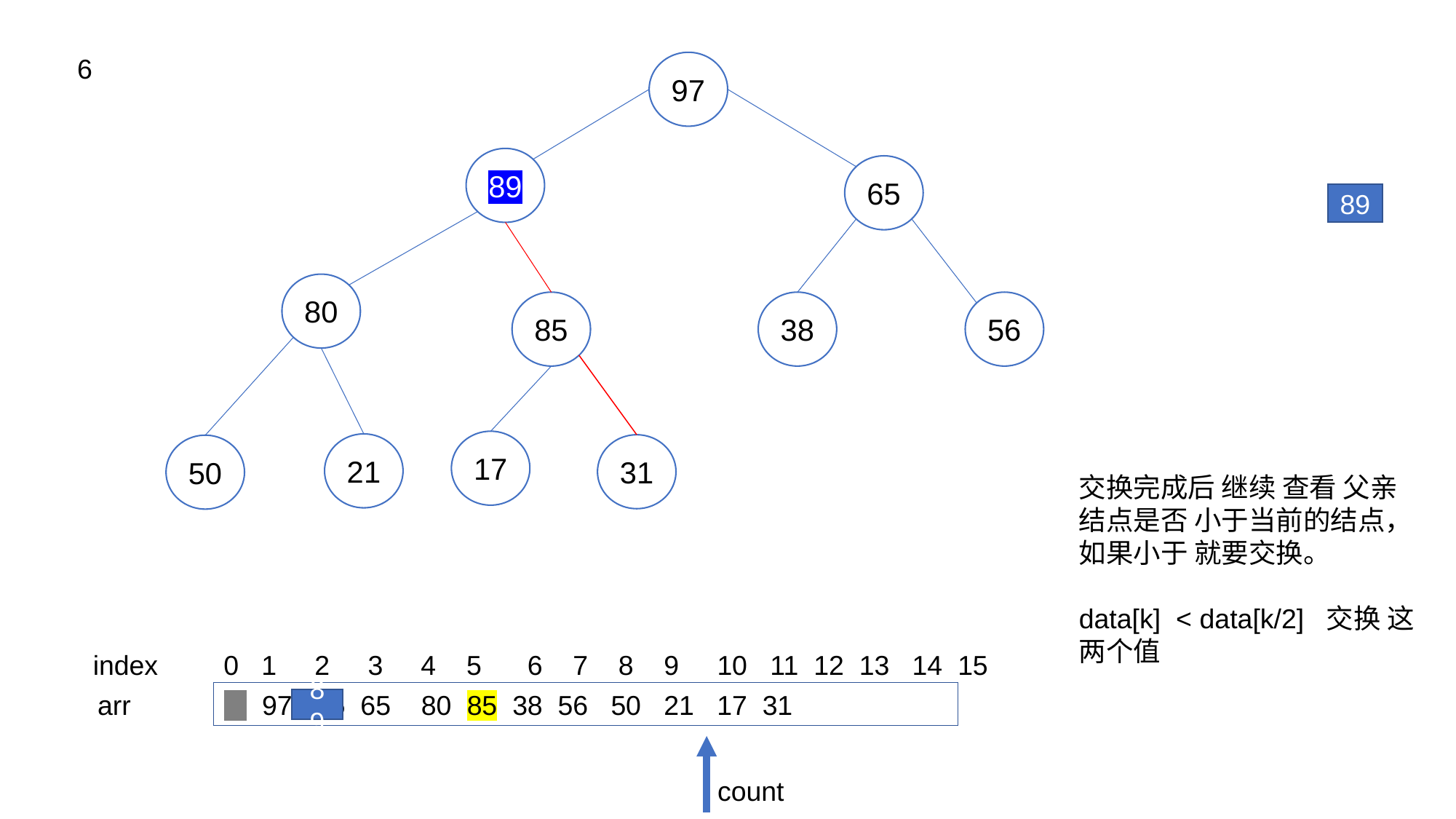

6
97
89
65
89
80
56
85
38
17
21
31
50
交换完成后 继续 查看 父亲结点是否 小于当前的结点，如果小于 就要交换。

data[k]  < data[k/2]  交换 这两个值
index
 0   1     2     3     4    5      6    7    8    9     10   11  12  13   14  15
arr
     97   85  65    80  85  38  56   50   21   17  31
89
count